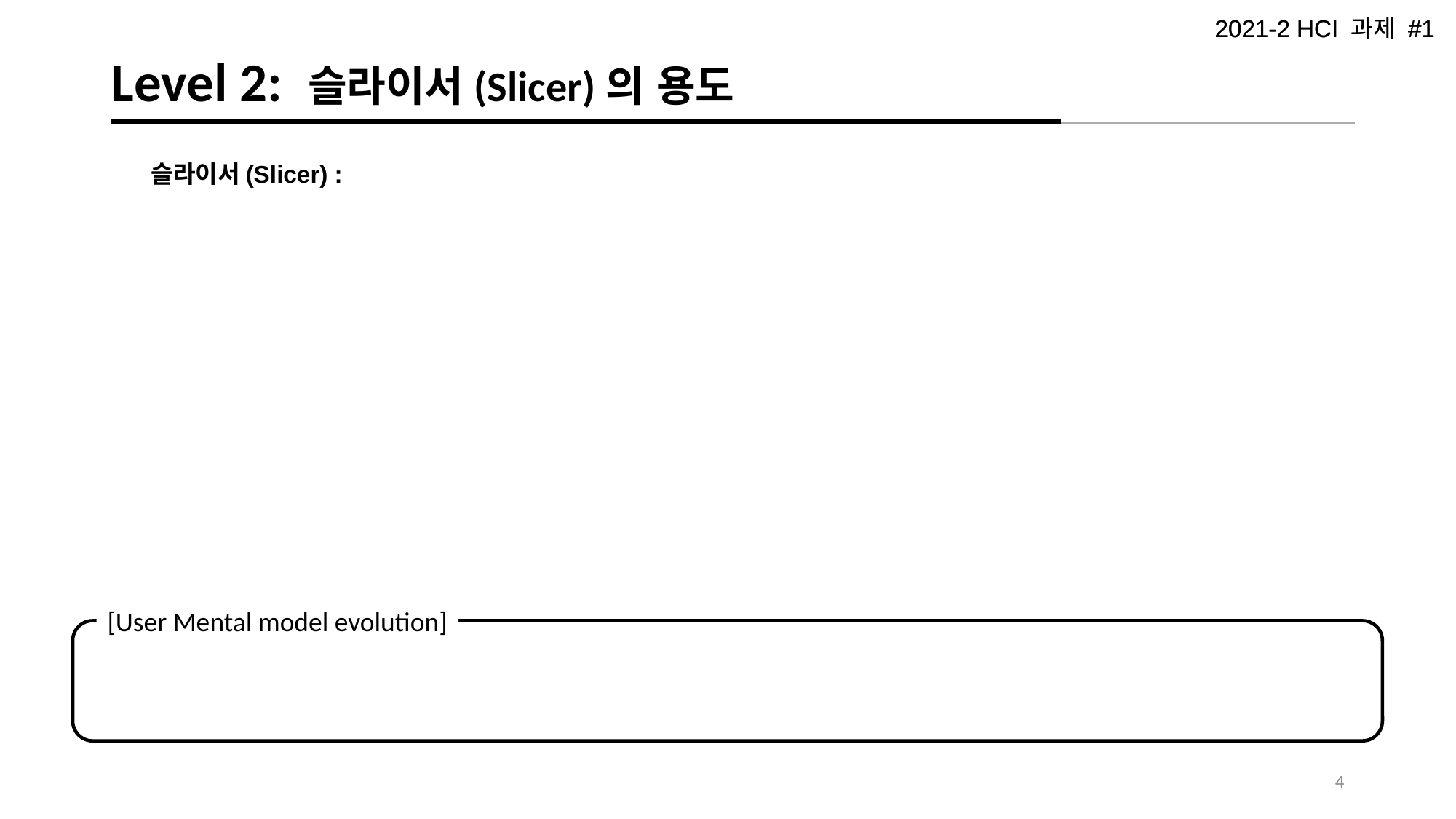

# Level 2: 슬라이서(Slicer)의 용도
슬라이서(Slicer) :
[User Mental model evolution]

4